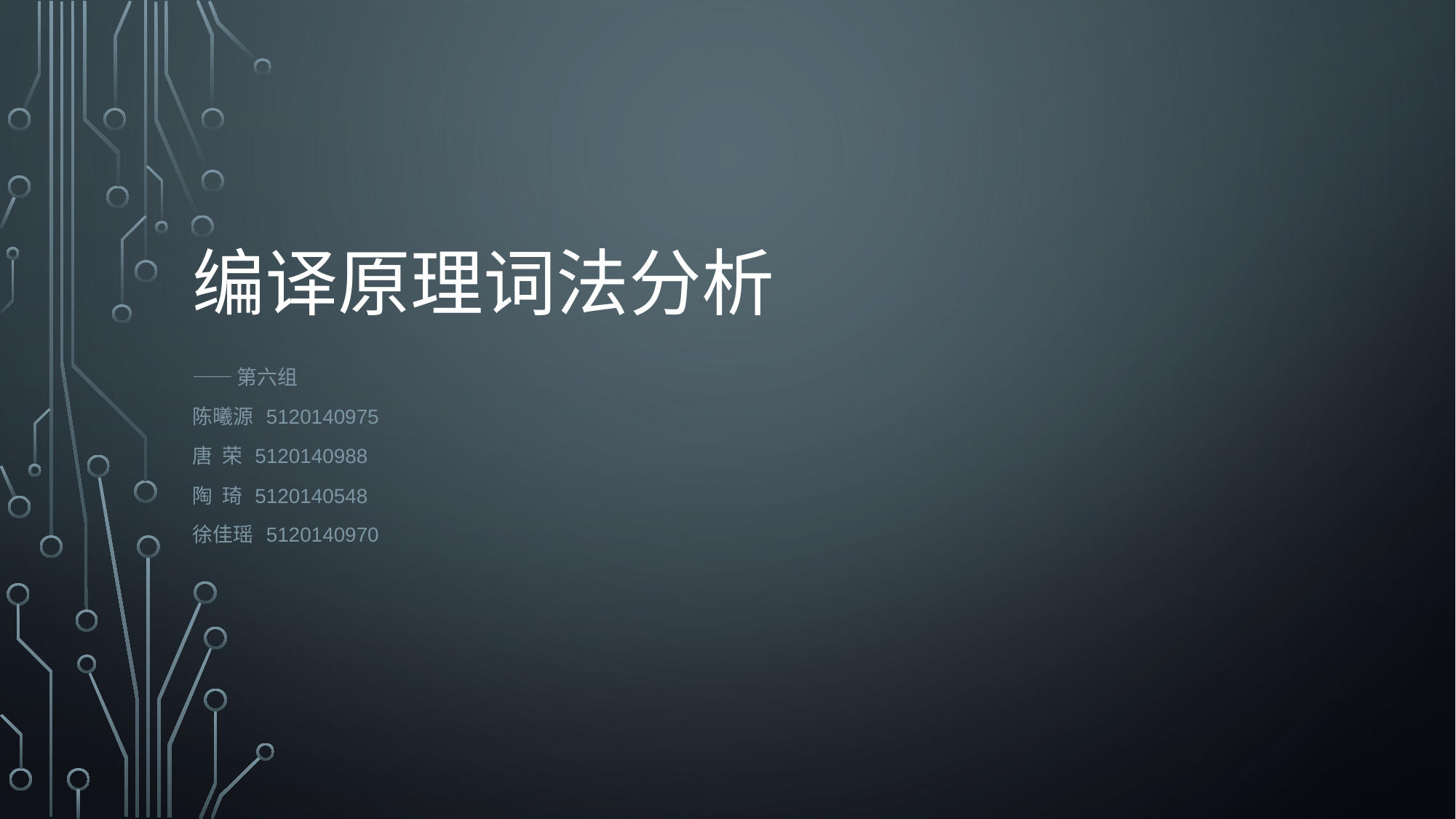

# 编译原理词法分析
——第六组
陈曦源  5120140975
唐  荣  5120140988
陶  琦  5120140548
徐佳瑶  5120140970